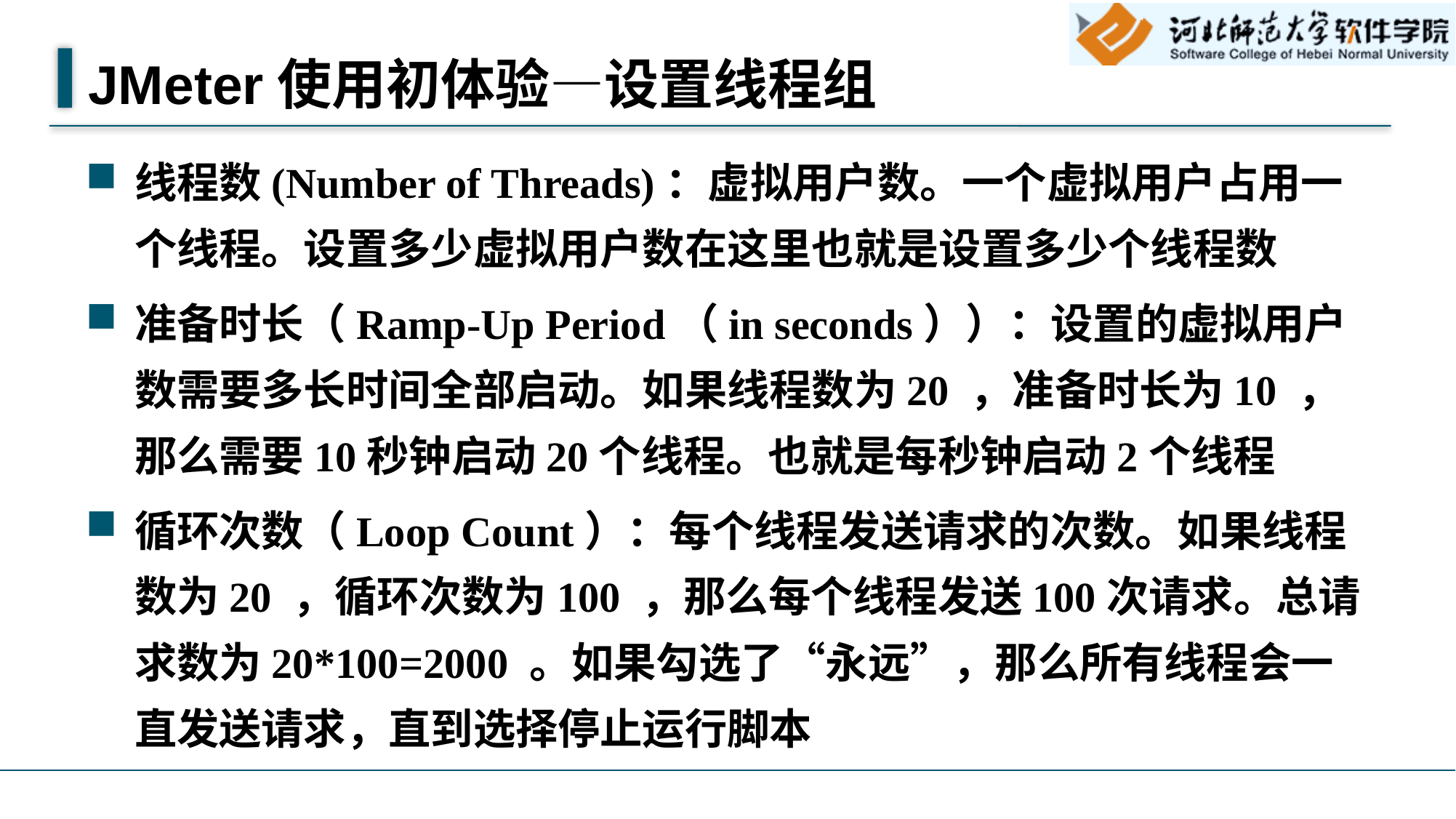

# JMeter使用初体验—设置线程组
线程数(Number of Threads)：虚拟用户数。一个虚拟用户占用一个线程。设置多少虚拟用户数在这里也就是设置多少个线程数
准备时长（Ramp-Up Period（in seconds））：设置的虚拟用户数需要多长时间全部启动。如果线程数为20 ，准备时长为10 ，那么需要10秒钟启动20个线程。也就是每秒钟启动2个线程
循环次数（Loop Count）：每个线程发送请求的次数。如果线程数为20 ，循环次数为100 ，那么每个线程发送100次请求。总请求数为20*100=2000 。如果勾选了“永远”，那么所有线程会一直发送请求，直到选择停止运行脚本